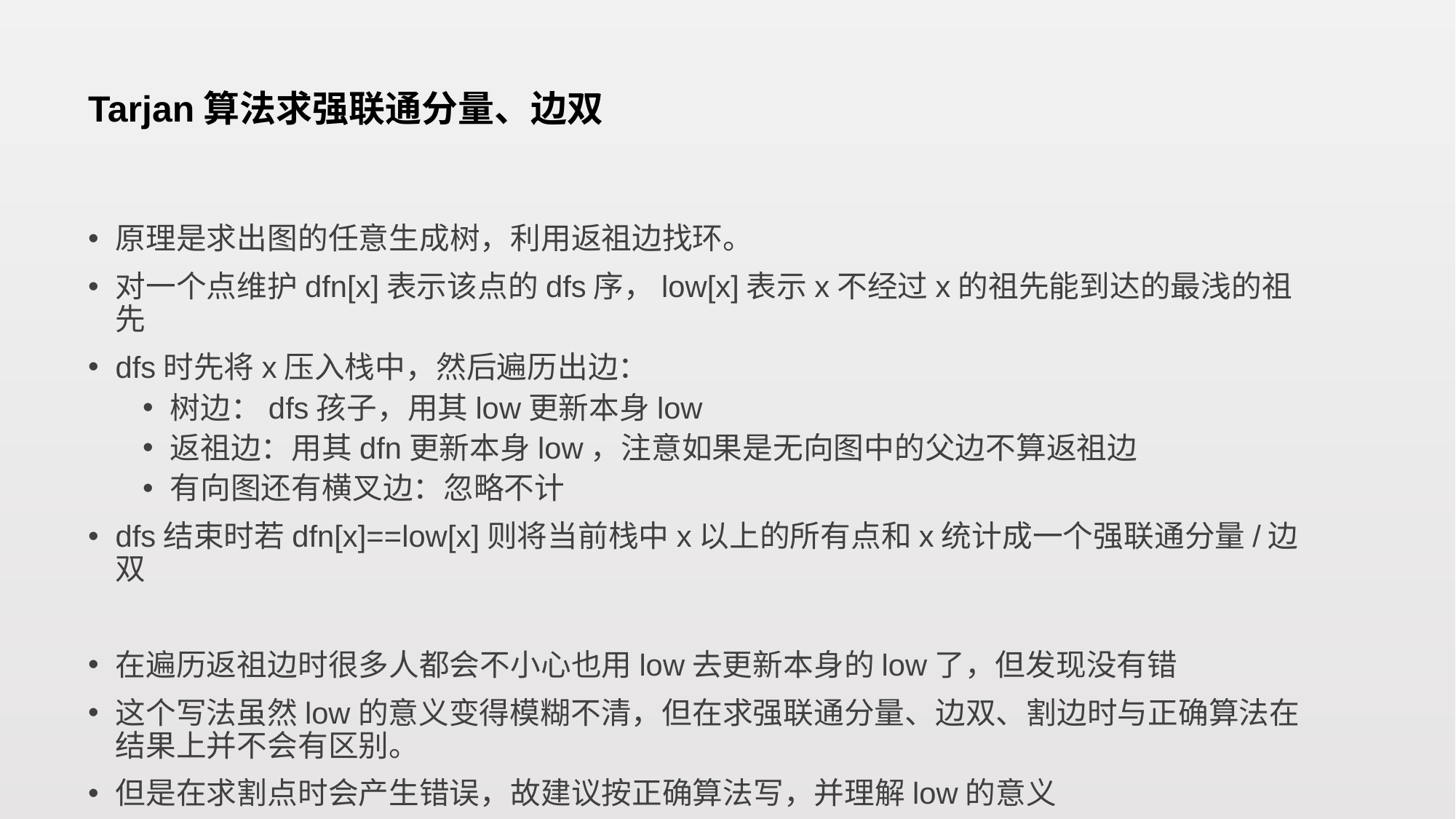

# Tarjan算法求强联通分量、边双
原理是求出图的任意生成树，利用返祖边找环。
对一个点维护dfn[x]表示该点的dfs序，low[x]表示x不经过x的祖先能到达的最浅的祖先
dfs时先将x压入栈中，然后遍历出边：
树边：dfs孩子，用其low更新本身low
返祖边：用其dfn更新本身low，注意如果是无向图中的父边不算返祖边
有向图还有横叉边：忽略不计
dfs结束时若dfn[x]==low[x]则将当前栈中x以上的所有点和x统计成一个强联通分量/边双

在遍历返祖边时很多人都会不小心也用low去更新本身的low了，但发现没有错
这个写法虽然low的意义变得模糊不清，但在求强联通分量、边双、割边时与正确算法在结果上并不会有区别。
但是在求割点时会产生错误，故建议按正确算法写，并理解low的意义